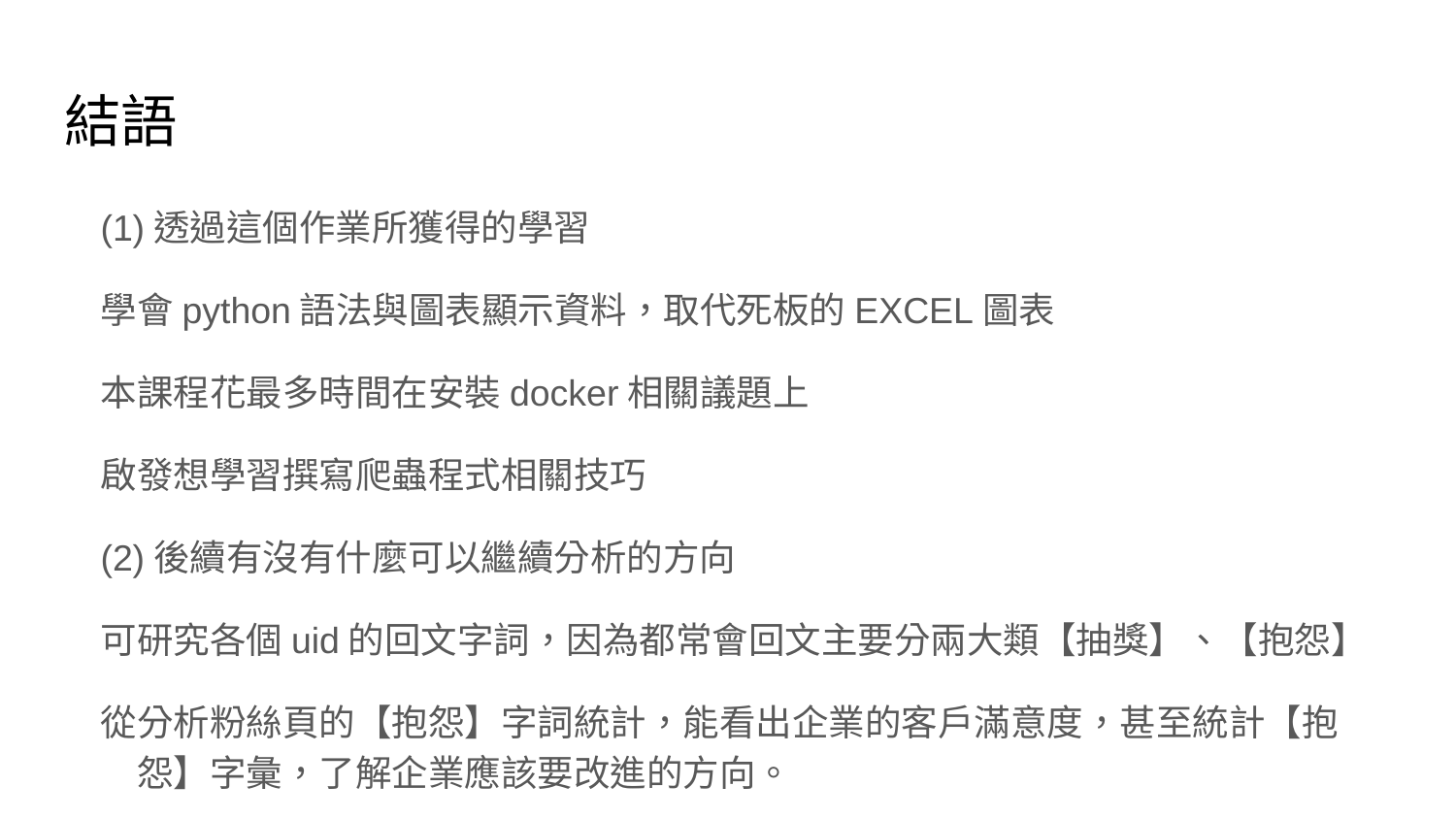

# 結語
(1)透過這個作業所獲得的學習
學會python語法與圖表顯示資料，取代死板的EXCEL圖表
本課程花最多時間在安裝docker相關議題上
啟發想學習撰寫爬蟲程式相關技巧
(2)後續有沒有什麼可以繼續分析的方向
可研究各個uid的回文字詞，因為都常會回文主要分兩大類【抽獎】、【抱怨】
從分析粉絲頁的【抱怨】字詞統計，能看出企業的客戶滿意度，甚至統計【抱怨】字彙，了解企業應該要改進的方向。